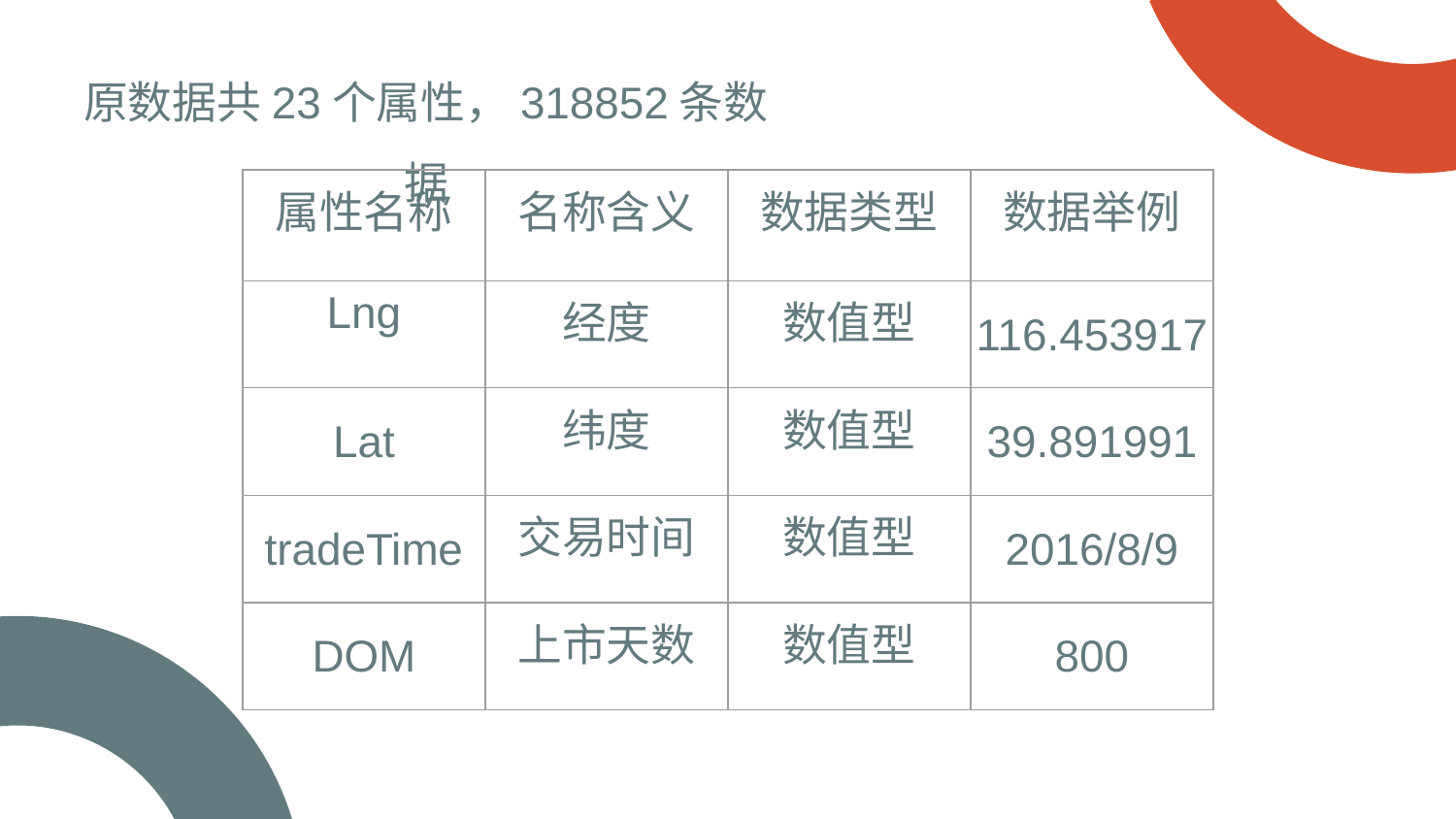

原数据共23个属性，318852条数据
| 属性名称 | 名称含义 | 数据类型 | 数据举例 |
| --- | --- | --- | --- |
| Lng | 经度 | 数值型 | 116.453917 |
| Lat | 纬度 | 数值型 | 39.891991 |
| tradeTime | 交易时间 | 数值型 | 2016/8/9 |
| DOM | 上市天数 | 数值型 | 800 |